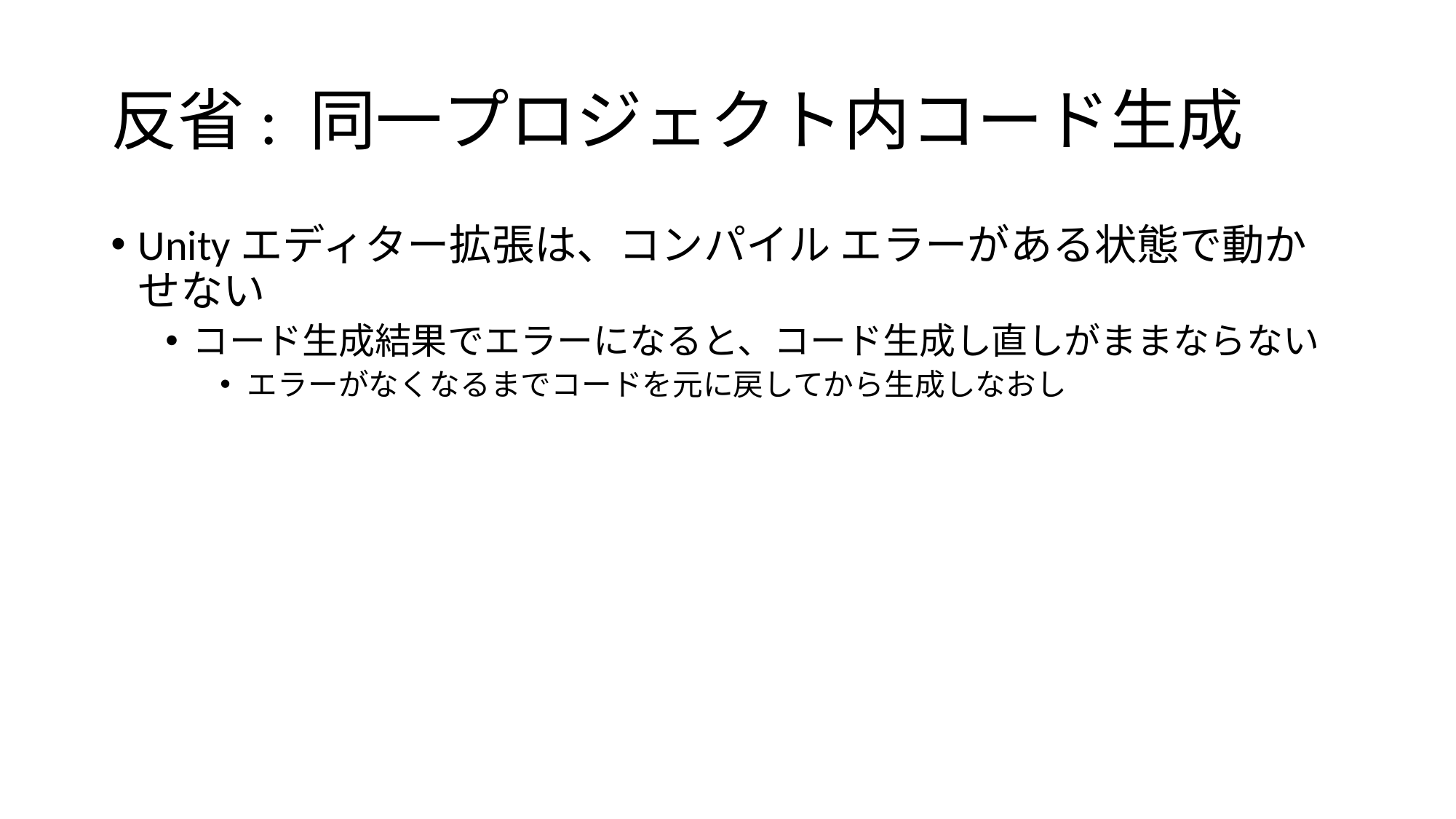

# 反省: 同一プロジェクト内コード生成
Unityエディター拡張は、コンパイル エラーがある状態で動かせない
コード生成結果でエラーになると、コード生成し直しがままならない
エラーがなくなるまでコードを元に戻してから生成しなおし